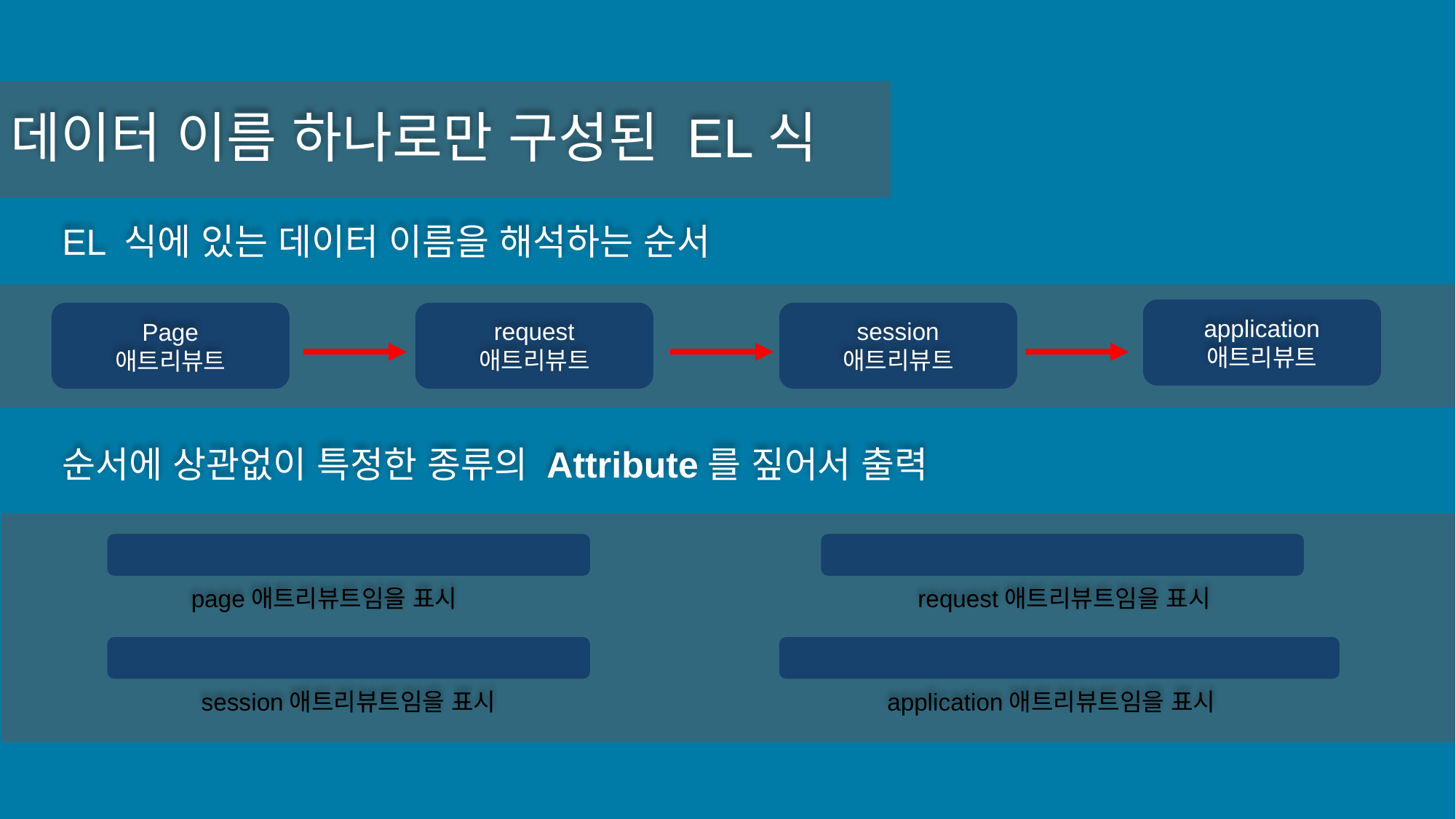

데이터 이름 하나로만 구성된 EL식
EL 식에 있는 데이터 이름을 해석하는 순서

application
애트리뷰트
request
애트리뷰트
session
애트리뷰트
Page
애트리뷰트
순서에 상관없이 특정한 종류의 Attribute를 짚어서 출력

${pageScope.Result}
${requestScope.Result}
page애트리뷰트임을 표시
request애트리뷰트임을 표시
${sessionScope.Result}
${applicationScope.Result}
session애트리뷰트임을 표시
application애트리뷰트임을 표시